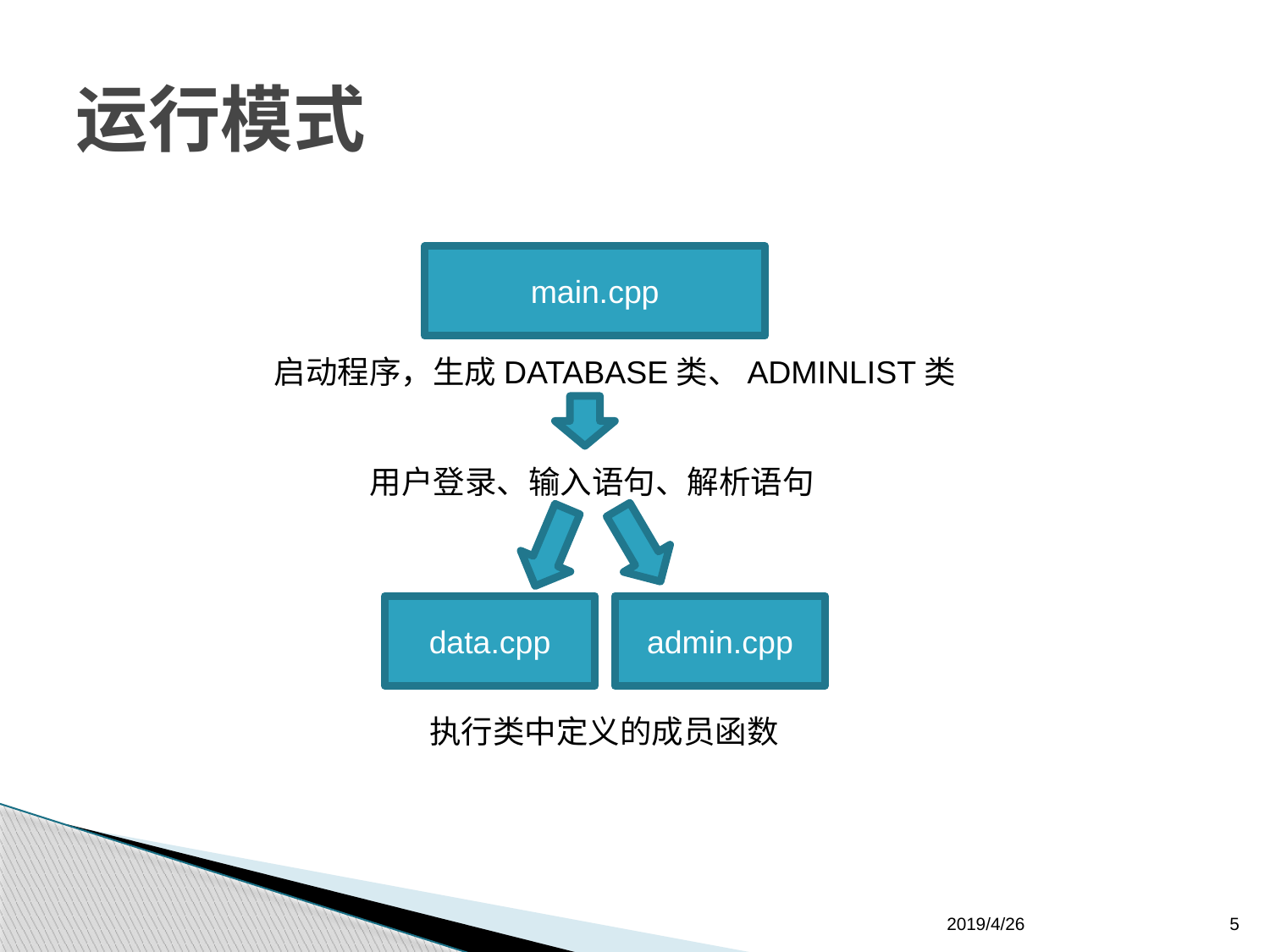

# 运行模式
main.cpp
启动程序，生成DATABASE类、ADMINLIST类

用户登录、输入语句、解析语句

data.cpp
admin.cpp
执行类中定义的成员函数
2019/4/26
5